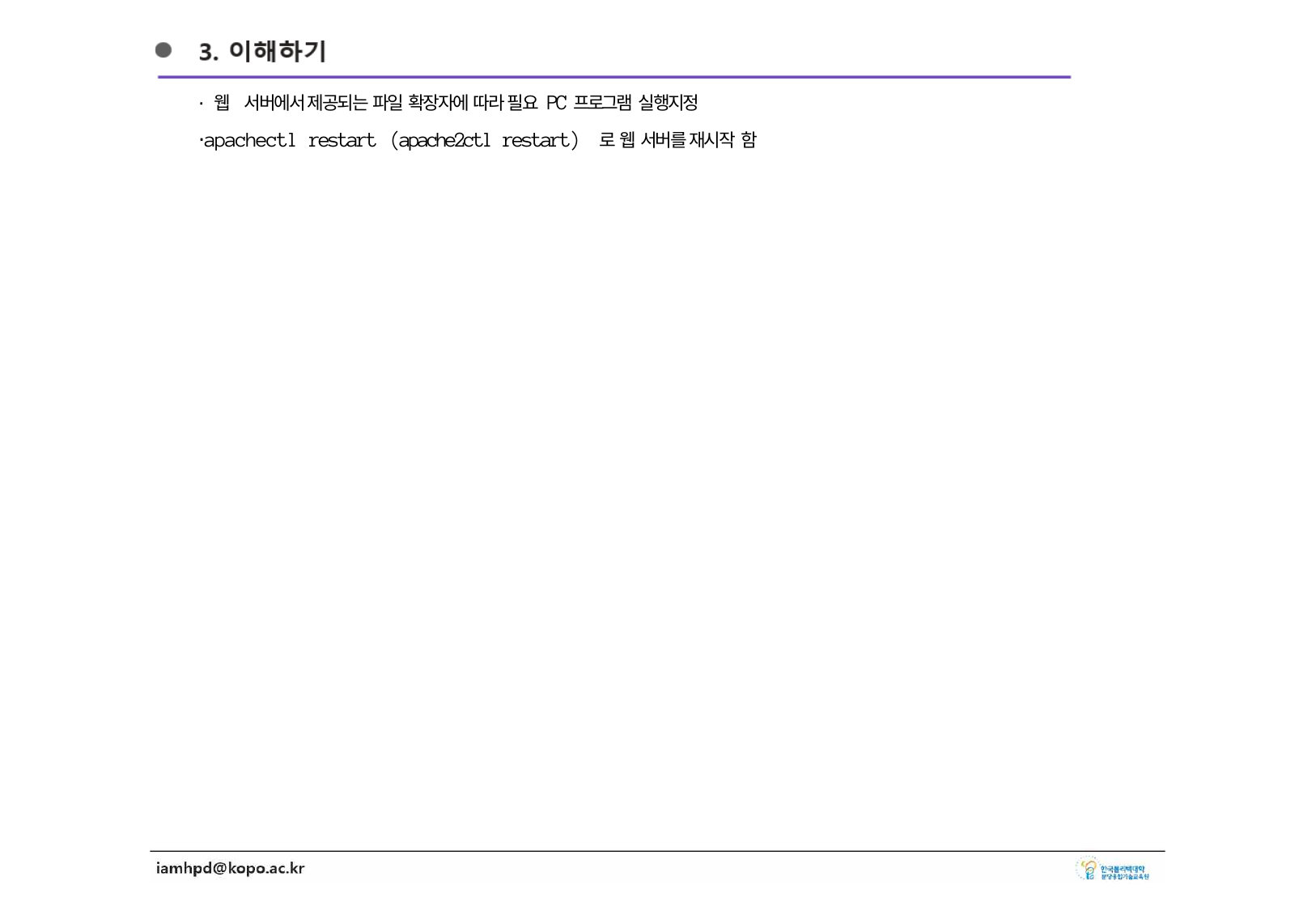

∙웹 서버에서 제공되는 파일 확장자에 따라 필요 PC프로그램 실행지정
∙apachectl restart (apache2ctl restart) 로 웹 서버를 재시작 함